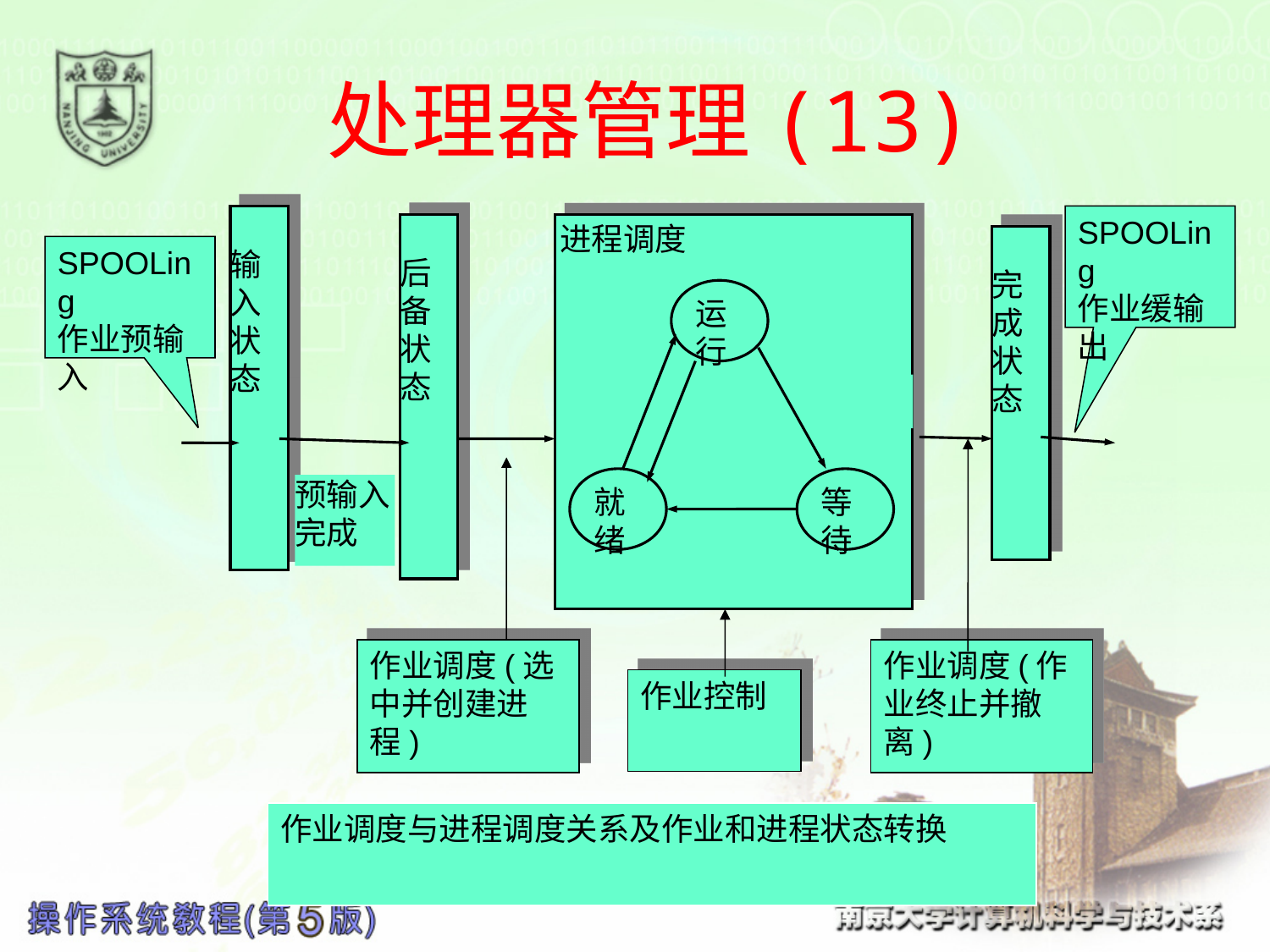

# 处理器管理(13)

输
入
状
态
SPOOLing
作业缓输出

后
备
状
态
进程调度

运行

就绪
等待

完
成
状
态
SPOOLing
作业预输入

预输入
完成

作业调度(选中并创建进程)
作业调度(作业终止并撤离)
作业控制
作业调度与进程调度关系及作业和进程状态转换